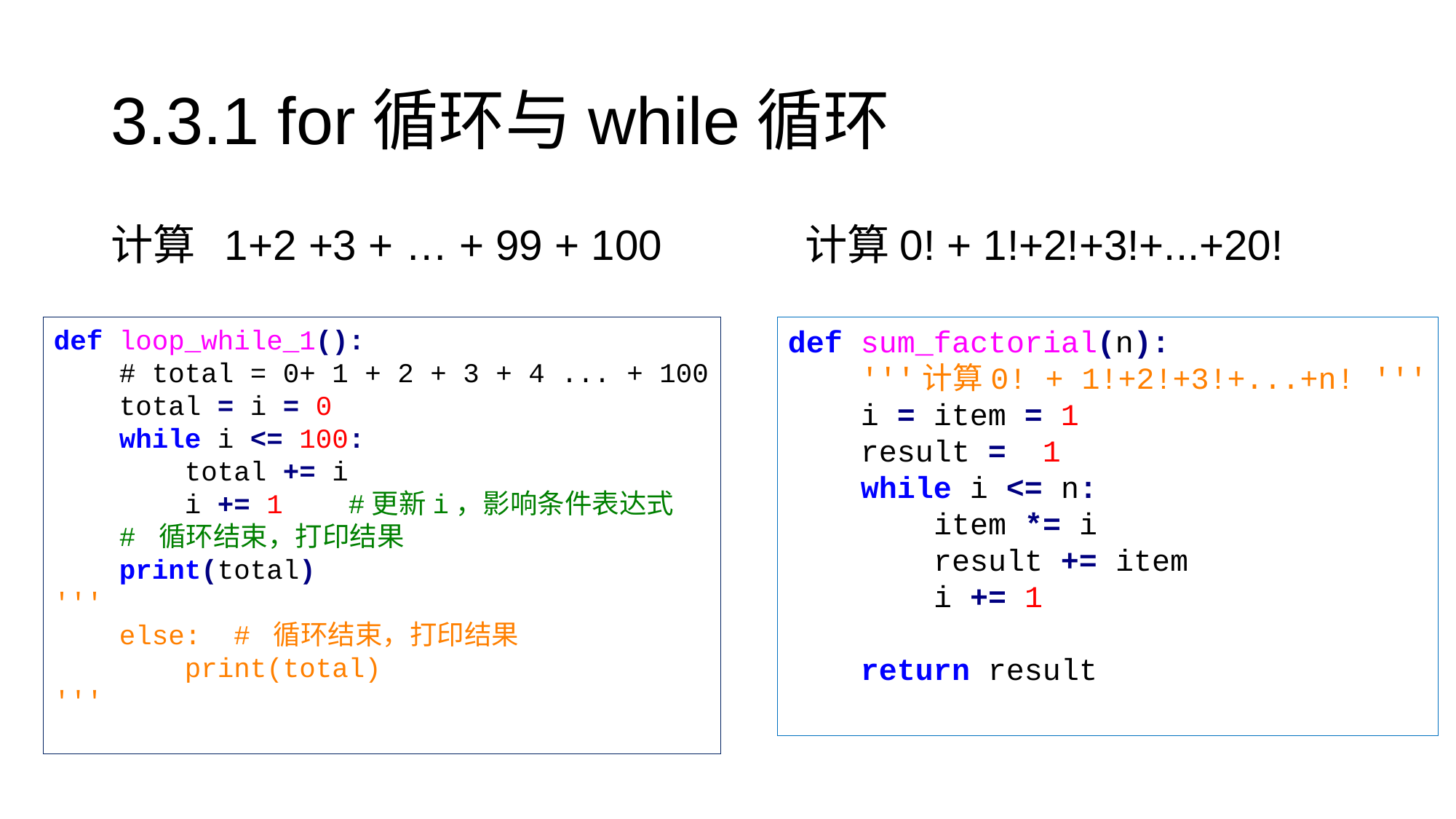

# 3.3.1 for循环与while循环
计算  1+2 +3 + … + 99 + 100
计算0! + 1!+2!+3!+...+20!
def loop_while_1():
    # total = 0+ 1 + 2 + 3 + 4 ... + 100
    total = i = 0
    while i <= 100:
        total += i
        i += 1    #更新i，影响条件表达式
    # 循环结束，打印结果
    print(total)
'''
    else:  # 循环结束，打印结果
        print(total)
'''

def sum_factorial(n):
    '''计算0! + 1!+2!+3!+...+n! '''
    i = item = 1
    result =  1
    while i <= n:
        item *= i
        result += item
        i += 1

    return result